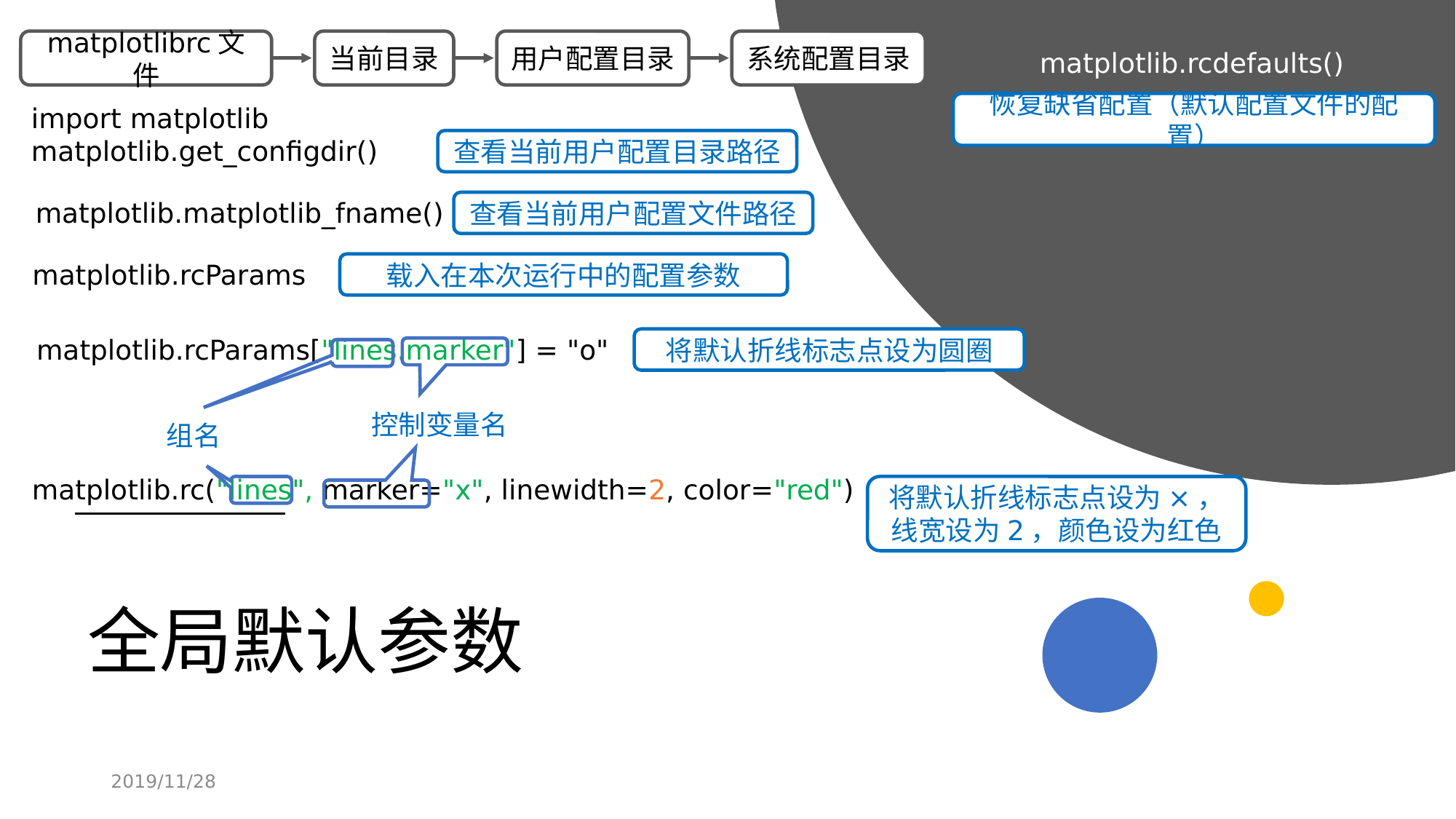

matplotlibrc文件
当前目录
用户配置目录
系统配置目录
matplotlib.rcdefaults()
恢复缺省配置（默认配置文件的配置）
import matplotlib
matplotlib.get_configdir()
查看当前用户配置目录路径
matplotlib.matplotlib_fname()
查看当前用户配置文件路径
matplotlib.rcParams
载入在本次运行中的配置参数
matplotlib.rcParams["lines.marker"] = "o"
将默认折线标志点设为圆圈

控制变量名
组名
matplotlib.rc("lines", marker="x", linewidth=2, color="red")
将默认折线标志点设为×，线宽设为2，颜色设为红色

# 全局默认参数

2019/11/28